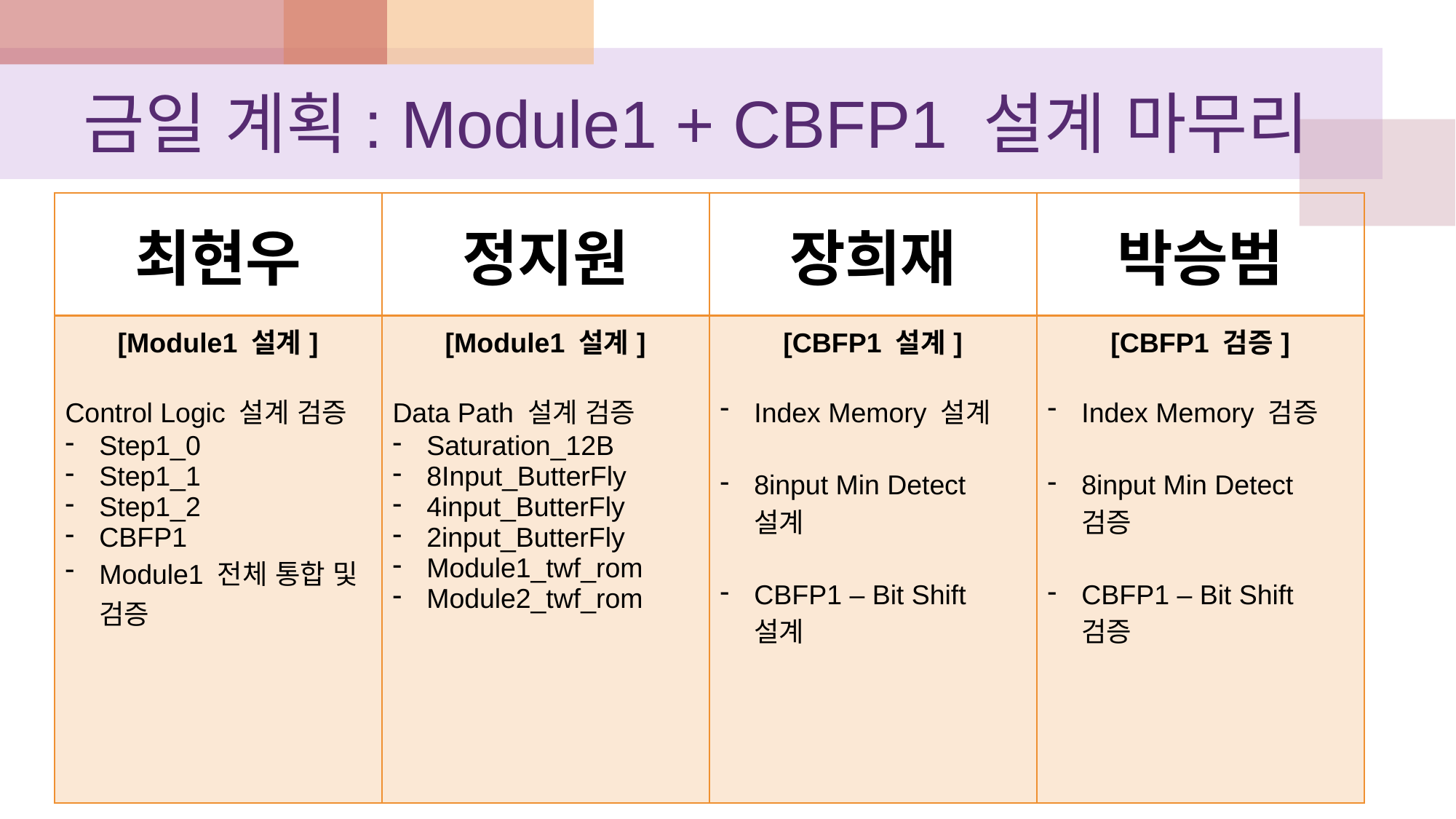

# 금일 계획: Module1 + CBFP1 설계 마무리
| 최현우 | 정지원 | 장희재 | 박승범 |
| --- | --- | --- | --- |
| [Module1 설계] Control Logic 설계 검증 Step1\_0 Step1\_1 Step1\_2 CBFP1 Module1 전체 통합 및 검증 | [Module1 설계] Data Path 설계 검증 Saturation\_12B 8Input\_ButterFly 4input\_ButterFly 2input\_ButterFly Module1\_twf\_rom Module2\_twf\_rom | [CBFP1 설계] Index Memory 설계 8input Min Detect 설계 CBFP1 – Bit Shift 설계 | [CBFP1 검증] Index Memory 검증 8input Min Detect 검증 CBFP1 – Bit Shift 검증 |